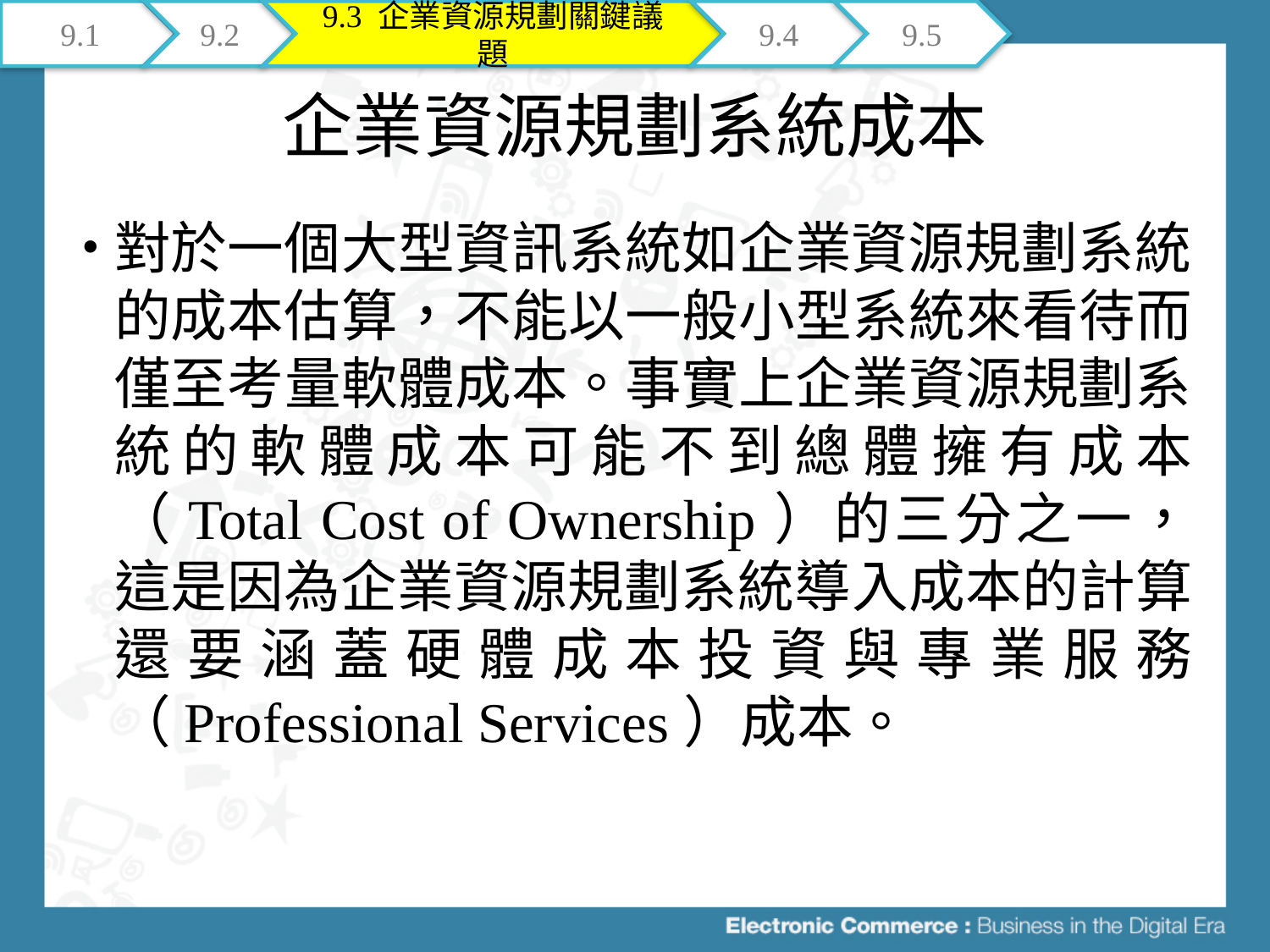

9.1
9.2
9.3 企業資源規劃關鍵議題
9.4
9.5
# 企業資源規劃系統成本
對於一個大型資訊系統如企業資源規劃系統的成本估算，不能以一般小型系統來看待而僅至考量軟體成本。事實上企業資源規劃系統的軟體成本可能不到總體擁有成本（Total Cost of Ownership）的三分之一，這是因為企業資源規劃系統導入成本的計算還要涵蓋硬體成本投資與專業服務（Professional Services）成本。